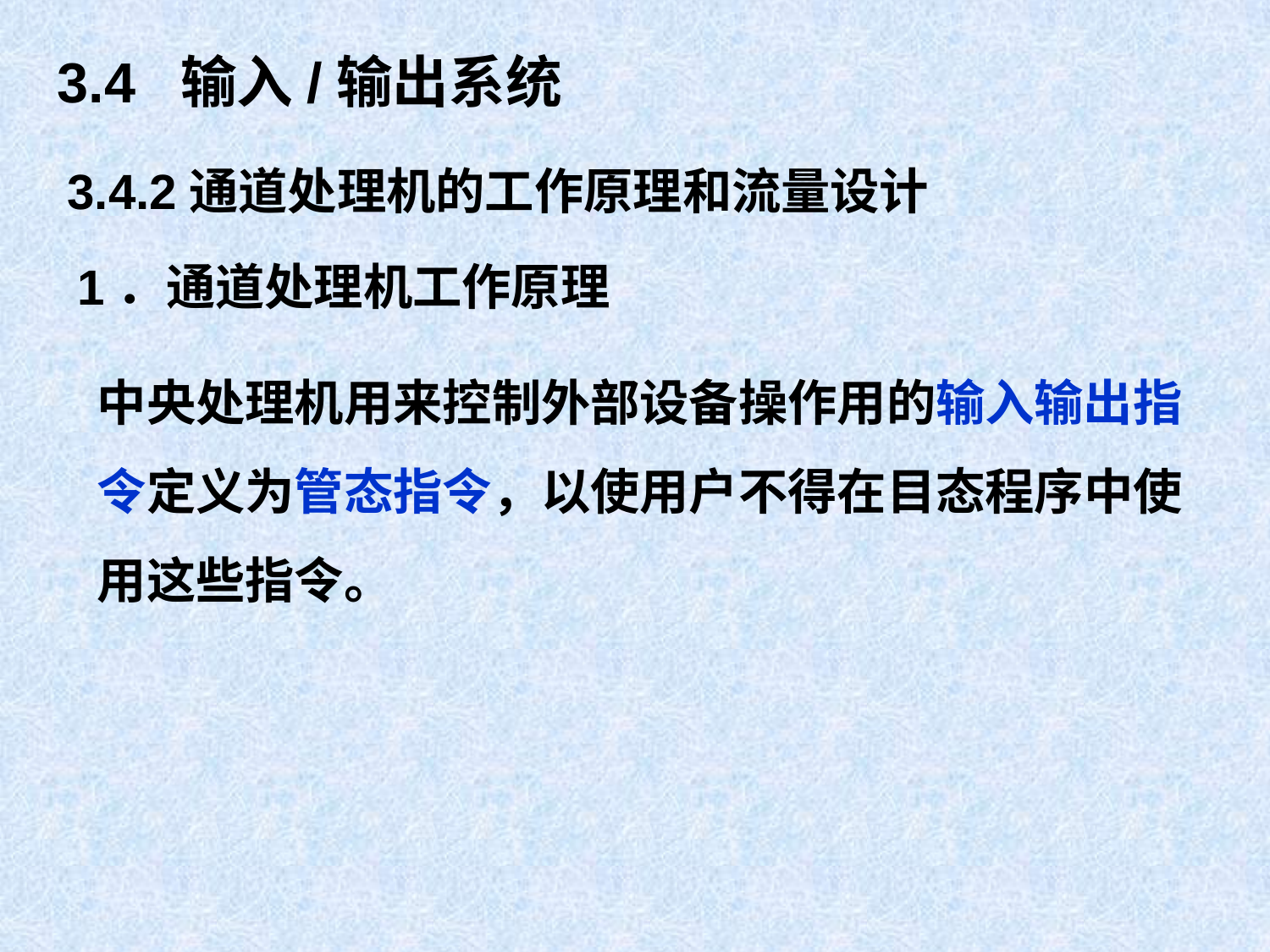

3.4  输入/输出系统
3.4.2通道处理机的工作原理和流量设计
1．通道处理机工作原理
中央处理机用来控制外部设备操作用的输入输出指令定义为管态指令，以使用户不得在目态程序中使用这些指令。